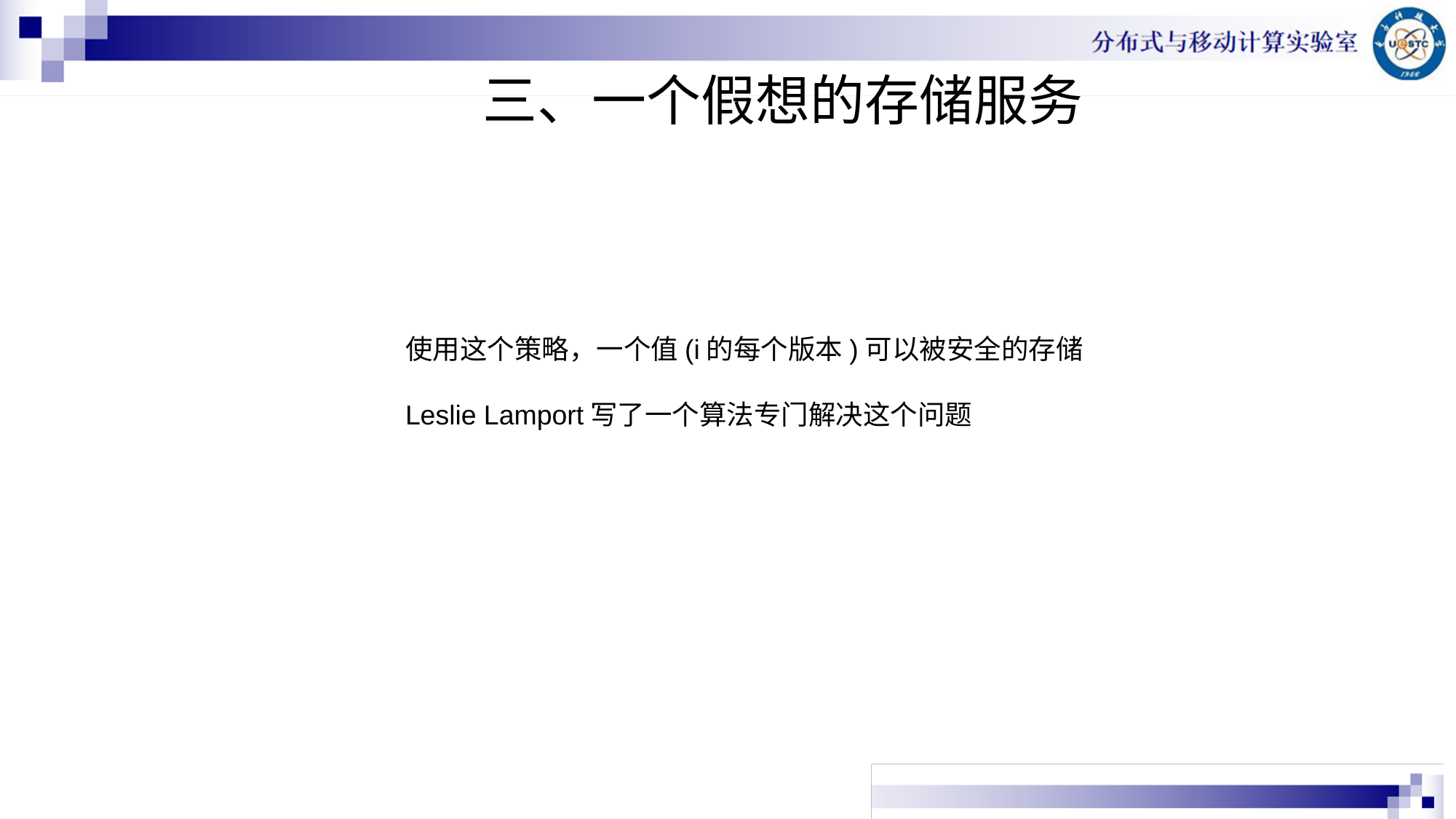

三、一个假想的存储服务
使用这个策略，一个值(i的每个版本)可以被安全的存储

Leslie Lamport写了一个算法专门解决这个问题